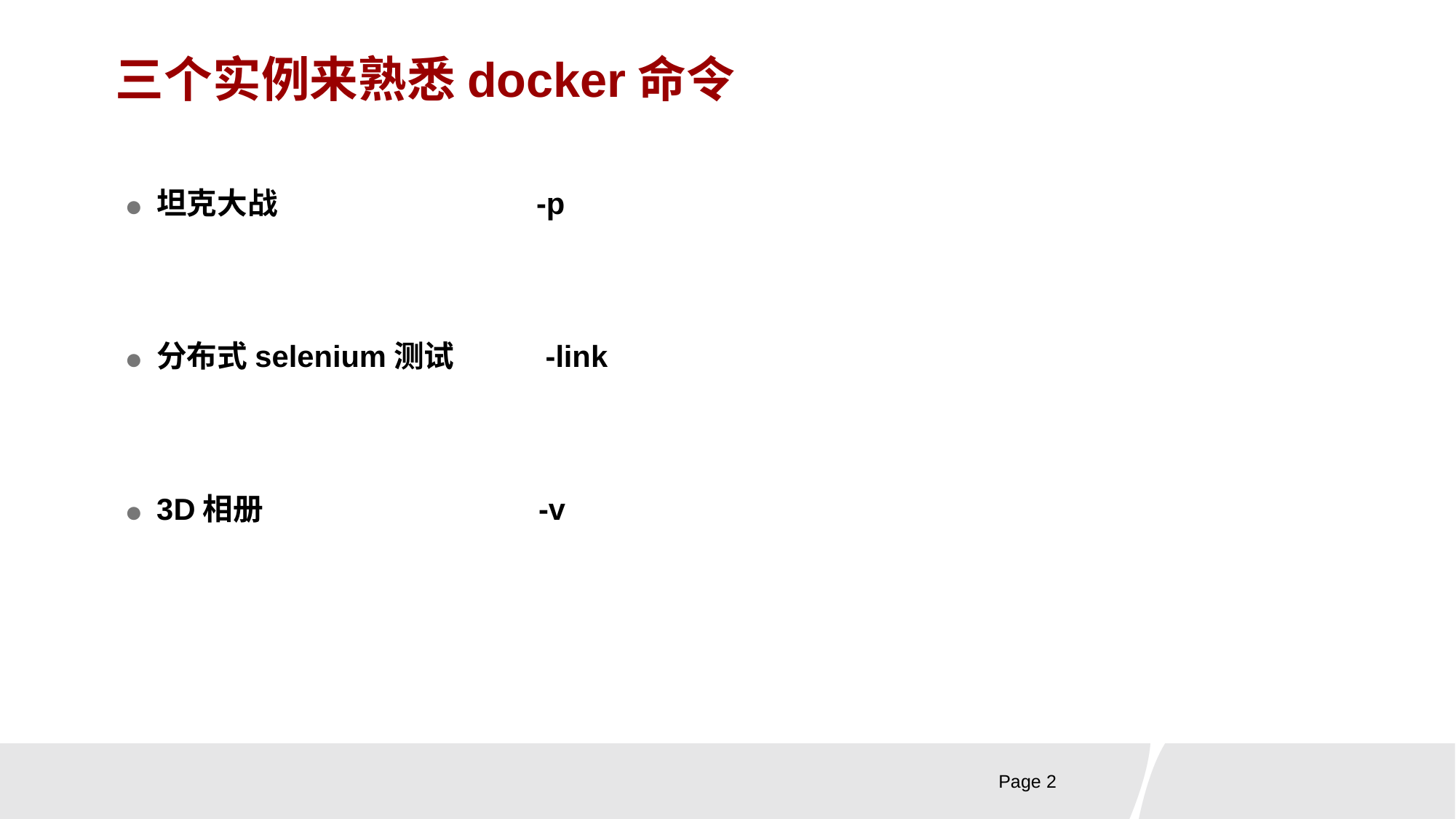

# 三个实例来熟悉docker命令
坦克大战                              -p

分布式selenium测试          -link

3D相册                                -v